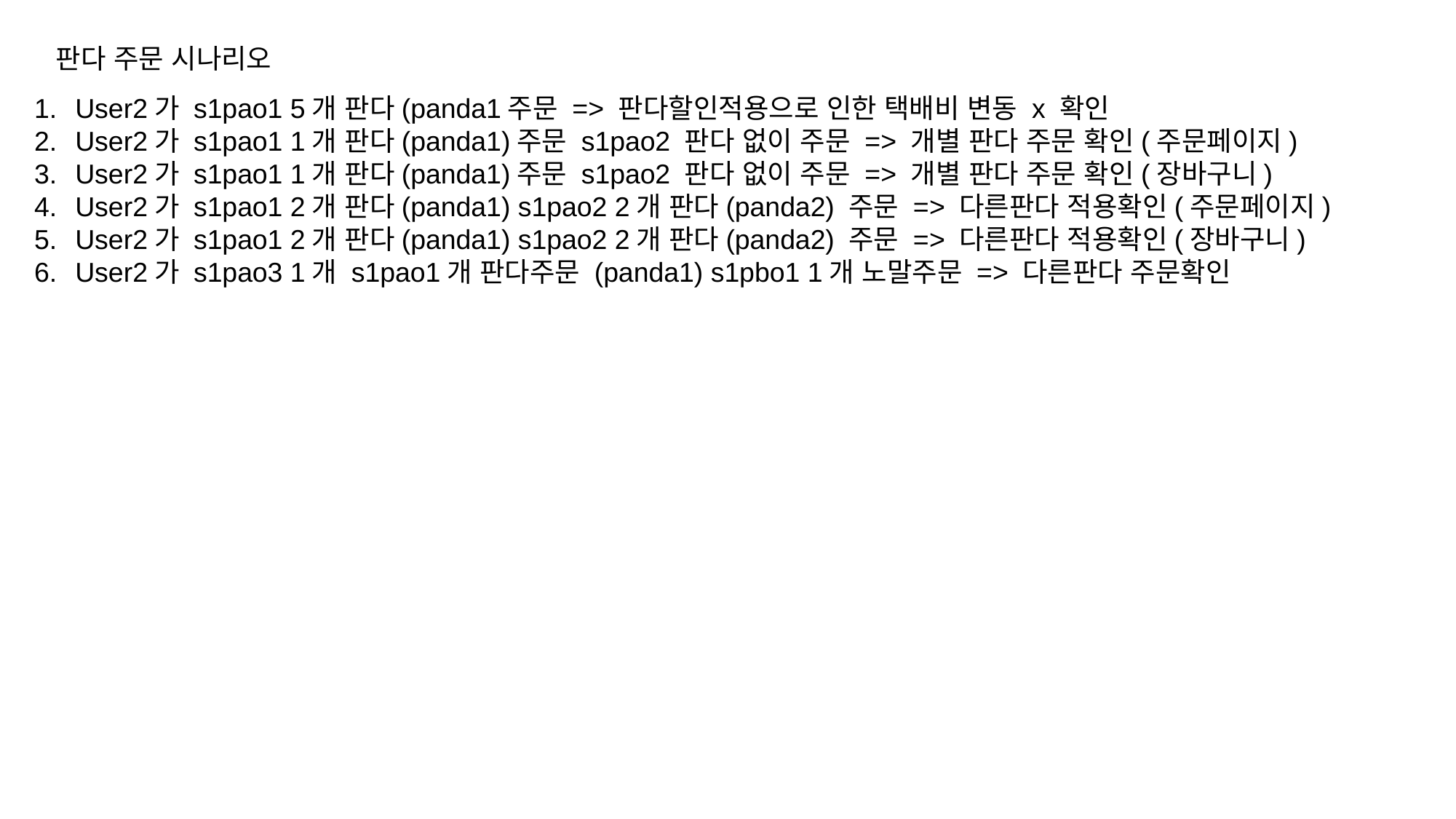

판다 주문 시나리오
User2가 s1pao1 5개 판다(panda1주문 => 판다할인적용으로 인한 택배비 변동 x 확인
User2가 s1pao1 1개 판다(panda1)주문 s1pao2 판다 없이 주문 => 개별 판다 주문 확인(주문페이지)
User2가 s1pao1 1개 판다(panda1)주문 s1pao2 판다 없이 주문 => 개별 판다 주문 확인(장바구니)
User2가 s1pao1 2개 판다(panda1) s1pao2 2개 판다(panda2) 주문 => 다른판다 적용확인(주문페이지)
User2가 s1pao1 2개 판다(panda1) s1pao2 2개 판다(panda2) 주문 => 다른판다 적용확인(장바구니)
User2가 s1pao3 1개 s1pao1개 판다주문 (panda1) s1pbo1 1개 노말주문 => 다른판다 주문확인